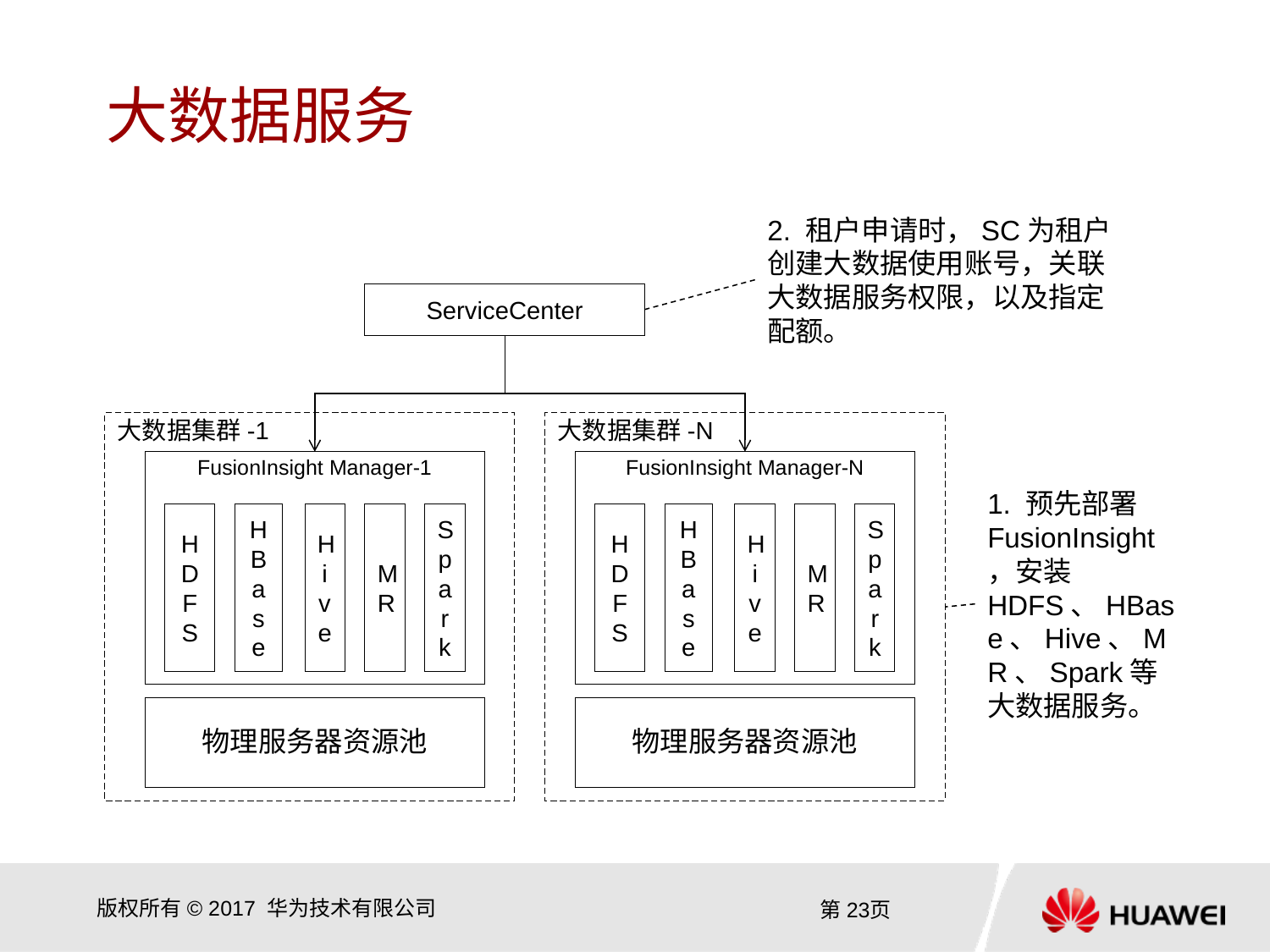

# 大数据服务
2. 租户申请时，SC为租户创建大数据使用账号，关联大数据服务权限，以及指定配额。
ServiceCenter
大数据集群-1
大数据集群-N
FusionInsight Manager-1
FusionInsight Manager-N
1. 预先部署FusionInsight，安装HDFS、HBase、Hive、MR、Spark等大数据服务。
HDFS
HBase
Hive
MR
Spark
HDFS
HBase
Hive
MR
Spark
物理服务器资源池
物理服务器资源池